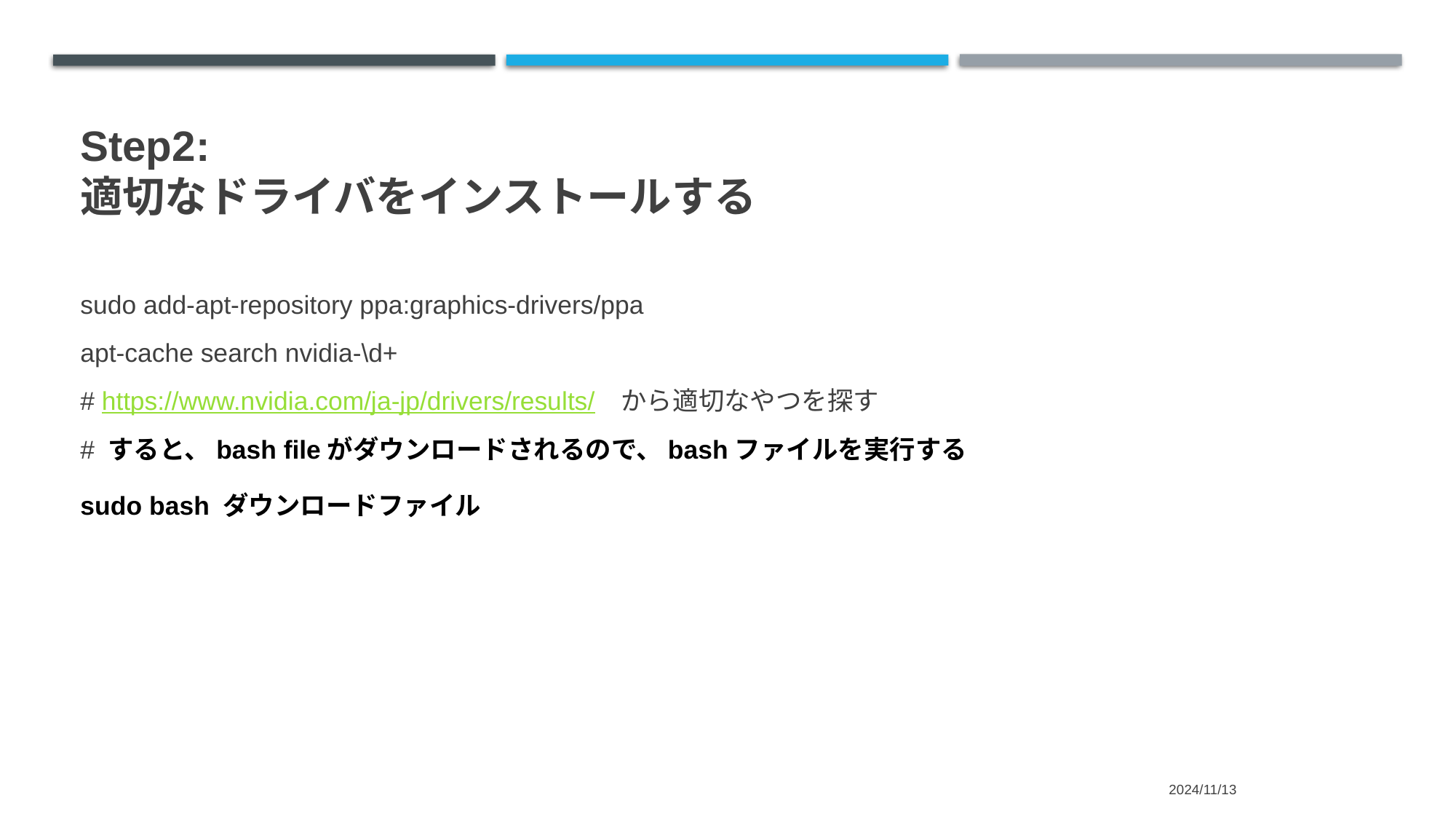

# Step2: 適切なドライバをインストールする
sudo add-apt-repository ppa:graphics-drivers/ppa
apt-cache search nvidia-\d+
# https://www.nvidia.com/ja-jp/drivers/results/　から適切なやつを探す
# すると、bash fileがダウンロードされるので、bashファイルを実行する
sudo bash ダウンロードファイル
2024/11/13